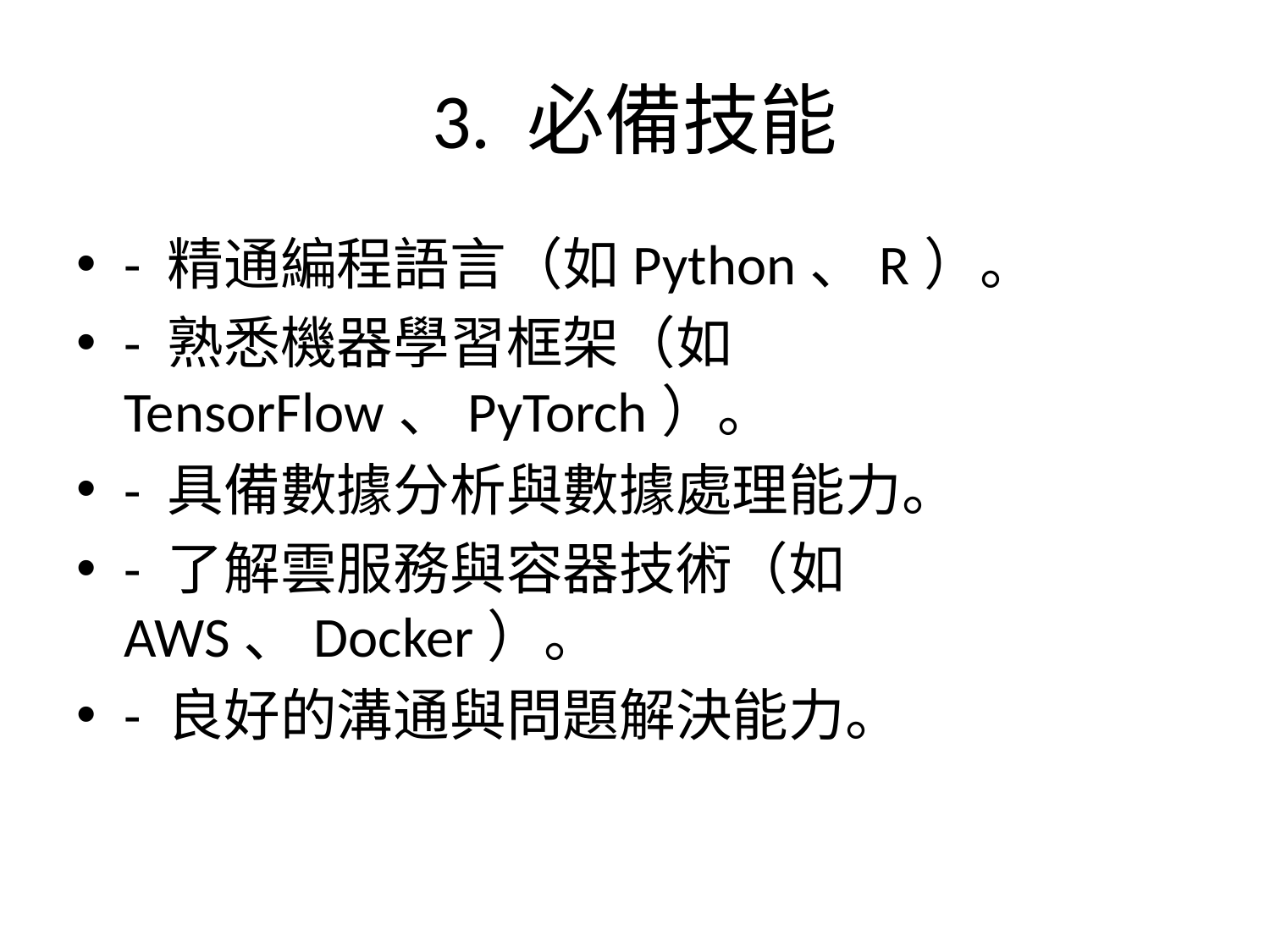

# 3. 必備技能
- 精通編程語言（如Python、R）。
- 熟悉機器學習框架（如TensorFlow、PyTorch）。
- 具備數據分析與數據處理能力。
- 了解雲服務與容器技術（如AWS、Docker）。
- 良好的溝通與問題解決能力。